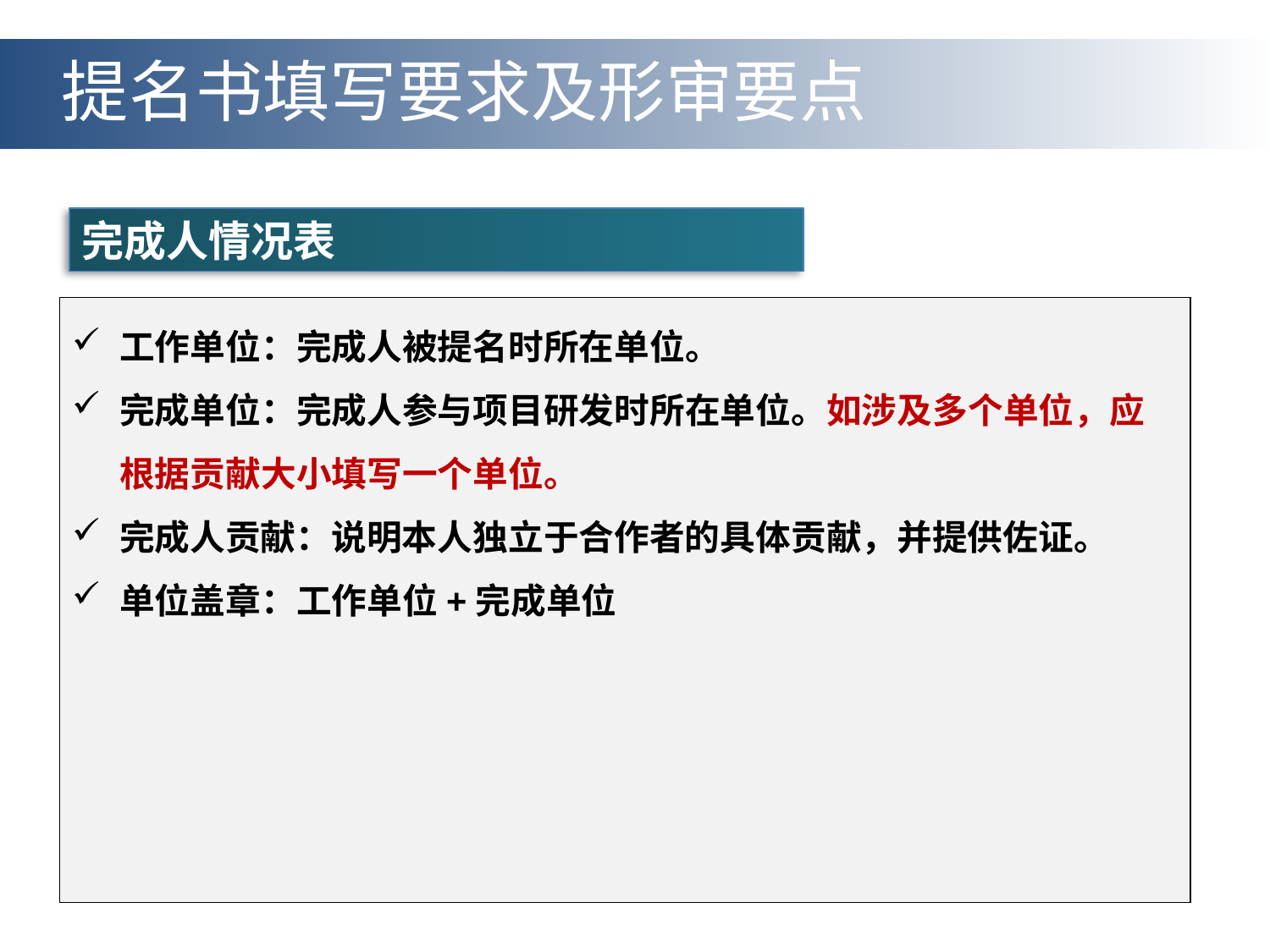

提名书填写要求及形审要点

完成人情况表
工作单位：完成人被提名时所在单位。
完成单位：完成人参与项目研发时所在单位。如涉及多个单位，应根据贡献大小填写一个单位。
完成人贡献：说明本人独立于合作者的具体贡献，并提供佐证。
单位盖章：工作单位+完成单位